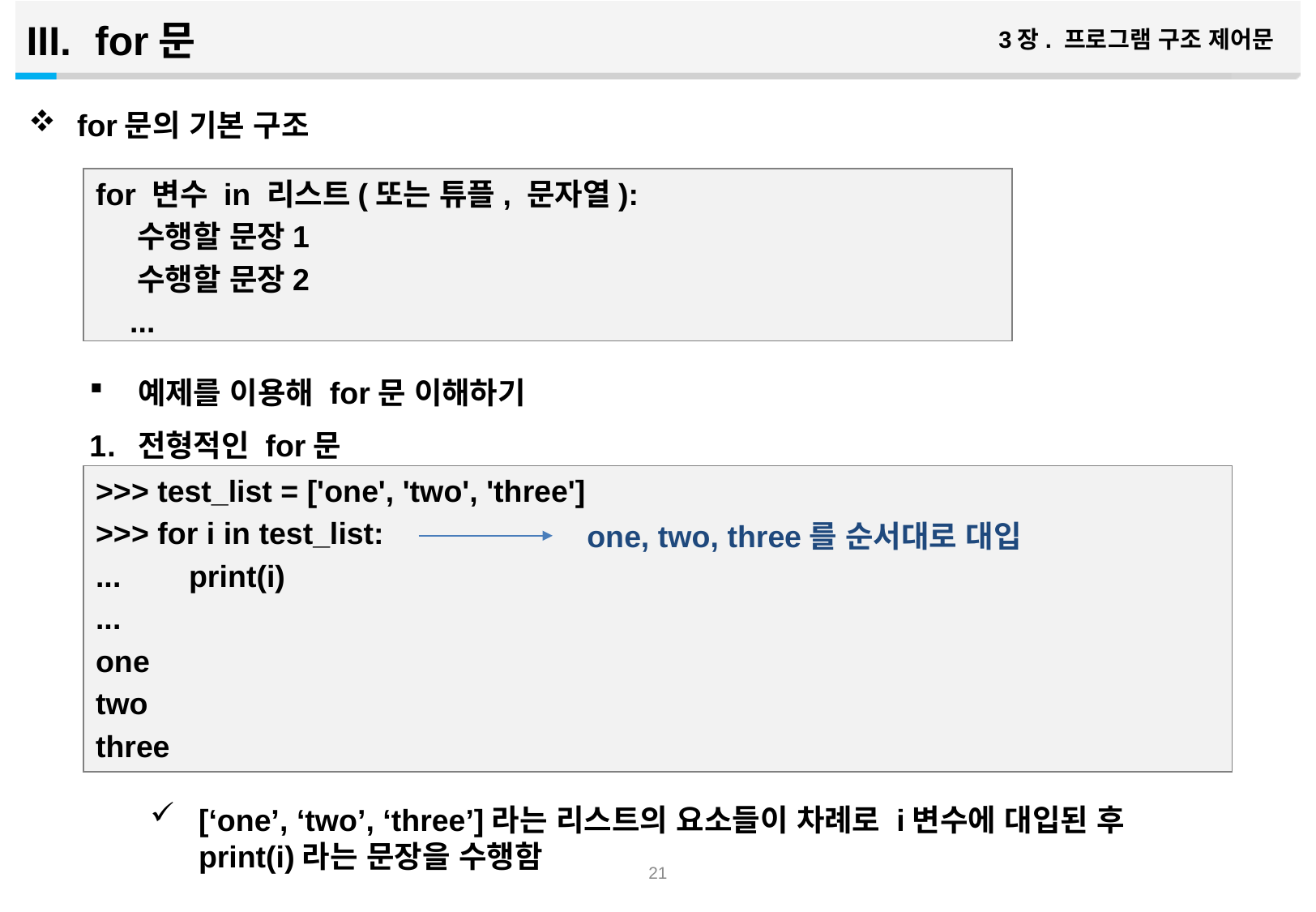

for문
3장. 프로그램 구조 제어문
for문의 기본 구조

예제를 이용해 for문 이해하기
전형적인 for문

[‘one’, ‘two’, ‘three’]라는 리스트의 요소들이 차례로 i변수에 대입된 후          print(i)라는 문장을 수행함
for 변수 in 리스트(또는 튜플, 문자열):
    수행할 문장1
    수행할 문장2
    ...
>>> test_list = ['one', 'two', 'three']
>>> for i in test_list:
...        print(i)
...
one
two
three
one, two, three를 순서대로 대입
21